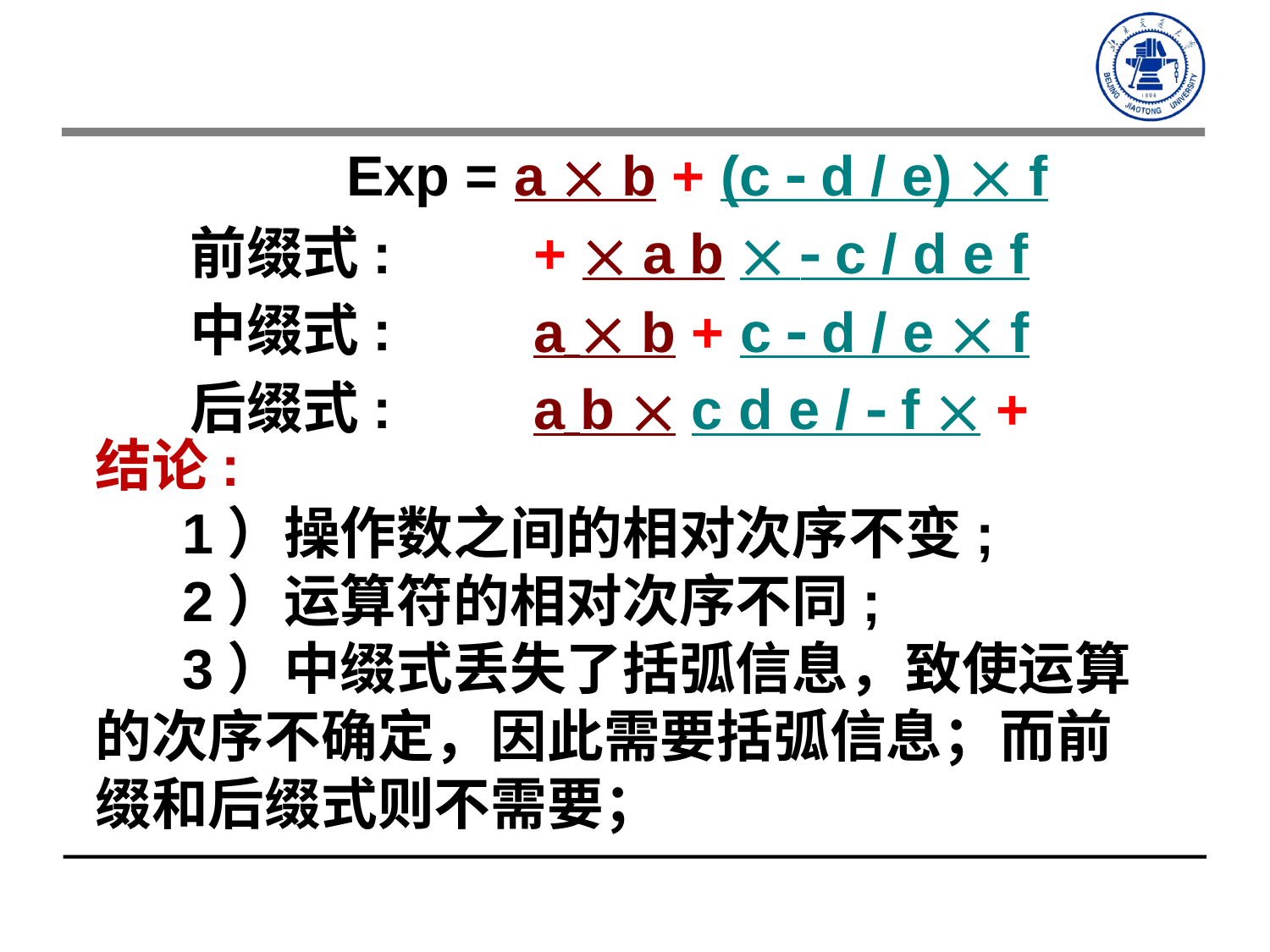

Exp = a × b + (c − d / e) × f
前缀式:
中缀式:
后缀式:
+ × a b × − c / d e f
a × b + c − d / e × f
a b × c d e / − f × +
结论:
1）操作数之间的相对次序不变;
2）运算符的相对次序不同;
3）中缀式丢失了括弧信息，致使运算的次序不确定，因此需要括弧信息；而前缀和后缀式则不需要；